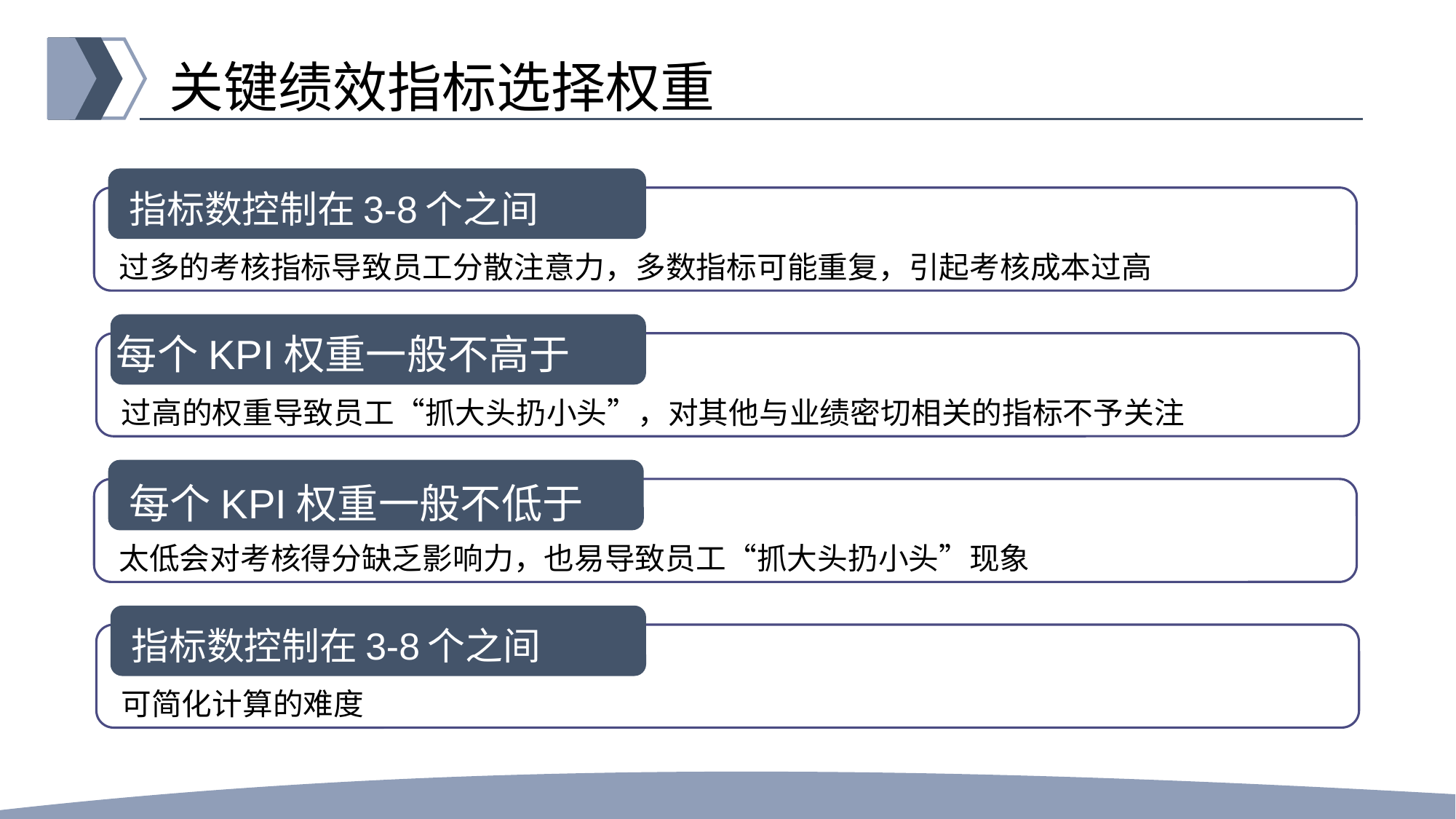

# 关键绩效指标选择权重

指标数控制在3-8个之间

过多的考核指标导致员工分散注意力，多数指标可能重复，引起考核成本过高
每个KPI权重一般不高于40%

过高的权重导致员工“抓大头扔小头”，对其他与业绩密切相关的指标不予关注

每个KPI权重一般不低于5%

太低会对考核得分缺乏影响力，也易导致员工“抓大头扔小头”现象

指标数控制在3-8个之间

可简化计算的难度